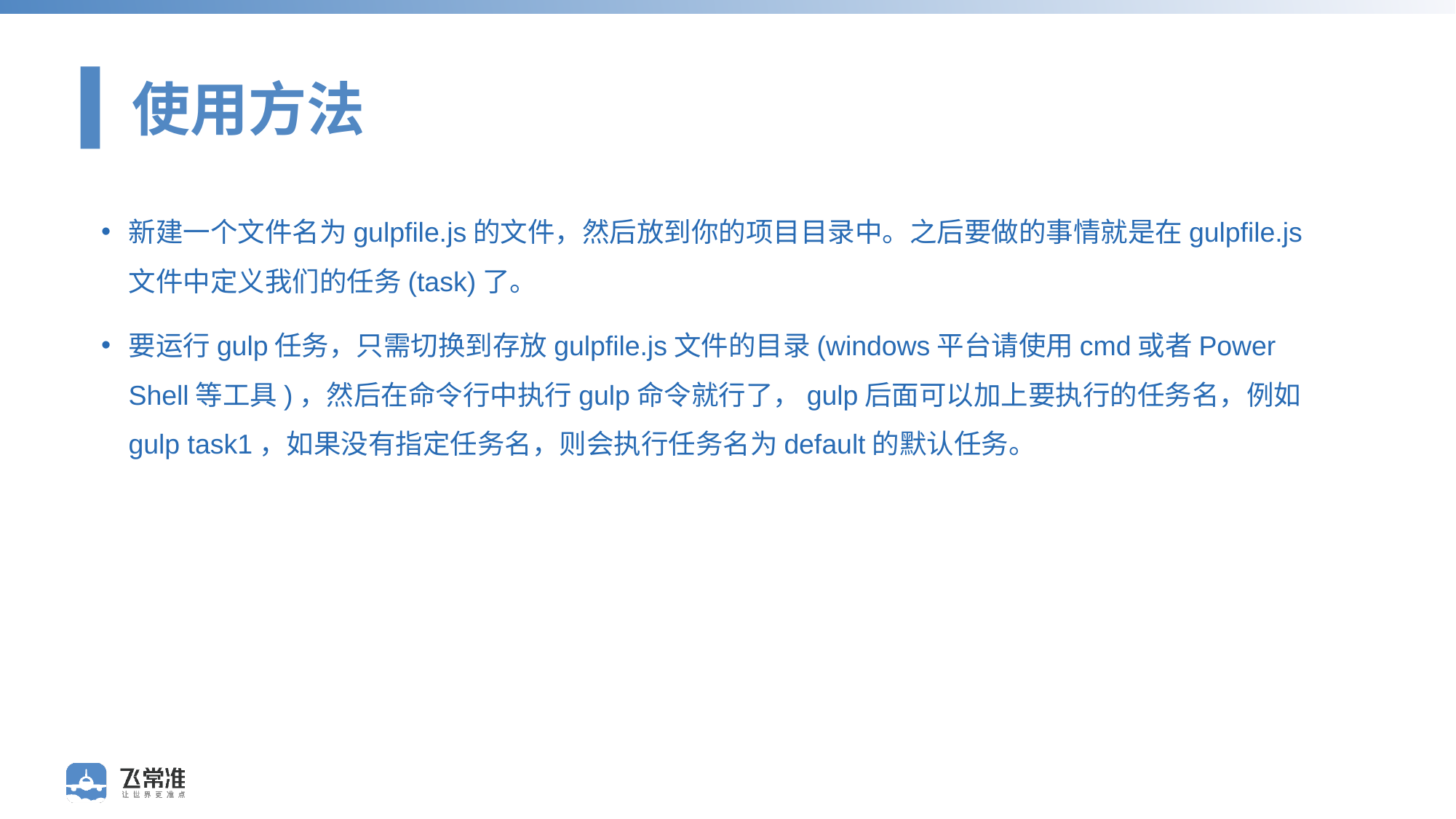

使用方法
新建一个文件名为gulpfile.js的文件，然后放到你的项目目录中。之后要做的事情就是在gulpfile.js文件中定义我们的任务(task)了。
要运行gulp任务，只需切换到存放gulpfile.js文件的目录(windows平台请使用cmd或者Power Shell等工具)，然后在命令行中执行gulp命令就行了，gulp后面可以加上要执行的任务名，例如gulp task1，如果没有指定任务名，则会执行任务名为default的默认任务。